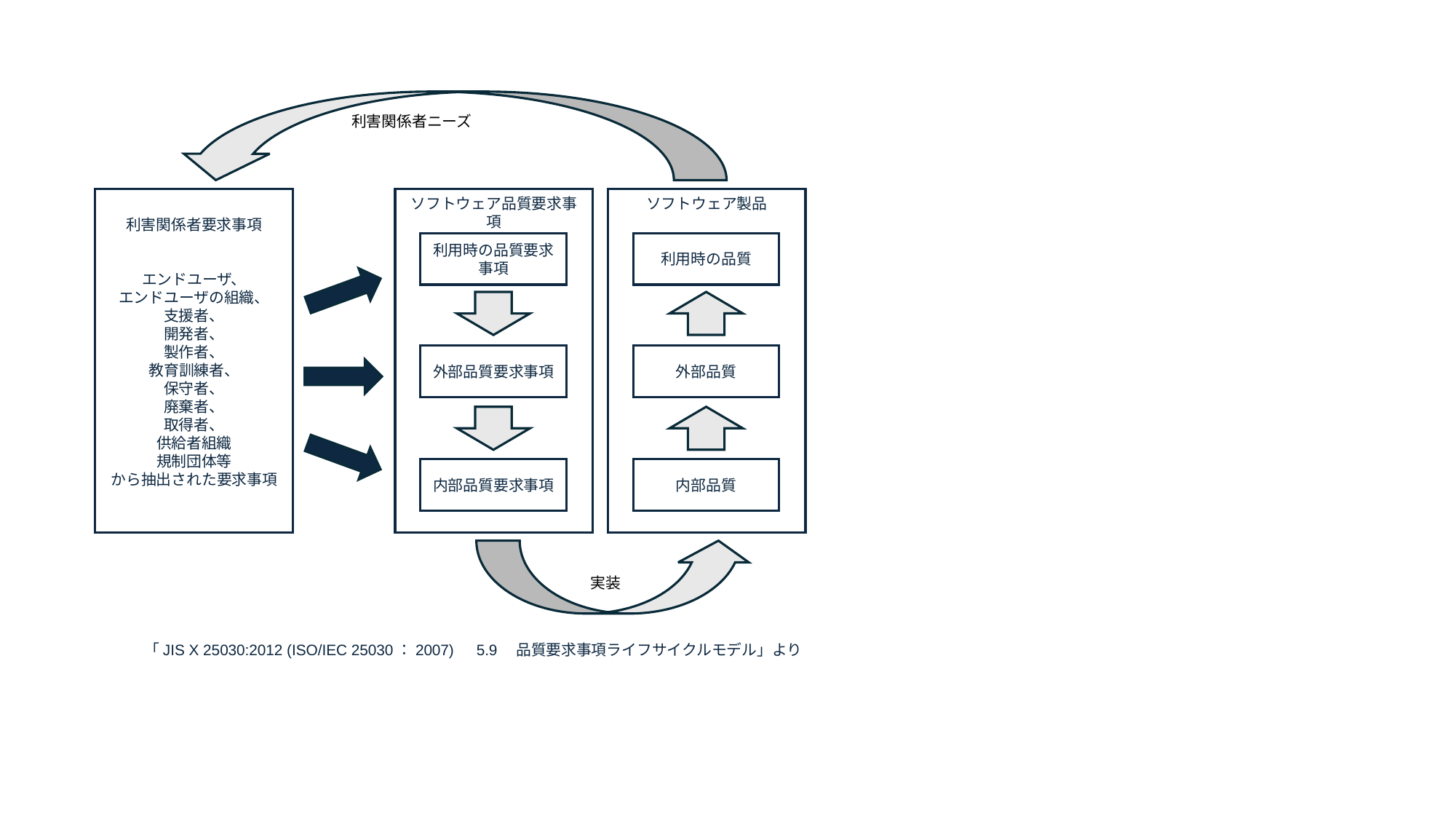

利害関係者ニーズ
利害関係者要求事項

エンドユーザ、
エンドユーザの組織、
支援者、
開発者、
製作者、
教育訓練者、
保守者、
廃棄者、
取得者、
供給者組織
規制団体等
から抽出された要求事項

ソフトウェア品質要求事項
ソフトウェア製品
利用時の品質要求事項
利用時の品質

外部品質要求事項
外部品質

内部品質要求事項
内部品質

実装
「JIS X 25030:2012 (ISO/IEC 25030：2007)　5.9　品質要求事項ライフサイクルモデル」より